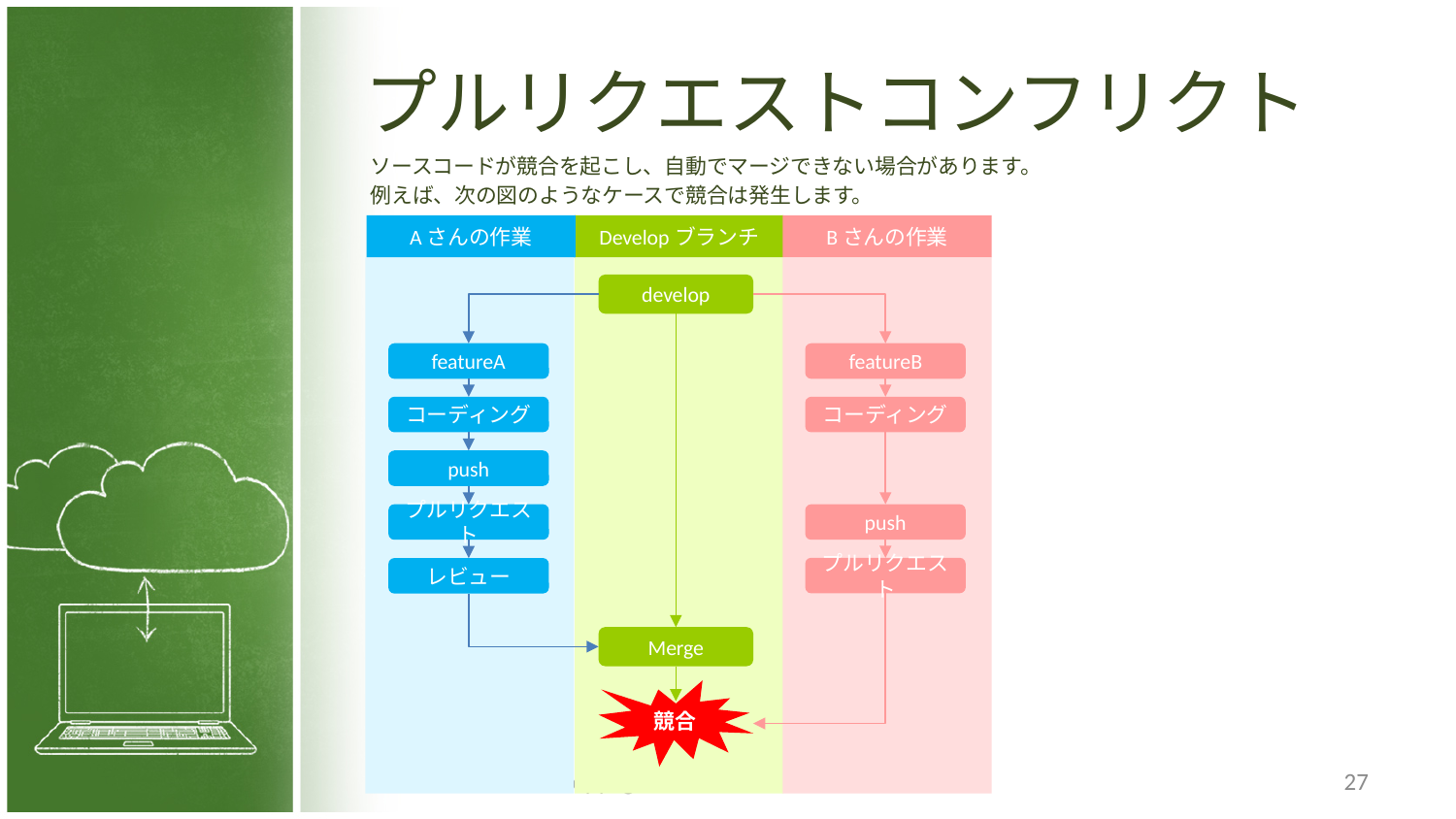

# プルリクエストコンフリクト
ソースコードが競合を起こし、自動でマージできない場合があります。
例えば、次の図のようなケースで競合は発生します。
Aさんの作業
Developブランチ
Bさんの作業

develop
featureA
featureB
コーディング
コーディング
push
プルリクエスト
push
プルリクエスト
レビュー
Merge
競合
Copyright © 2017 KazukiKomatsu.
27